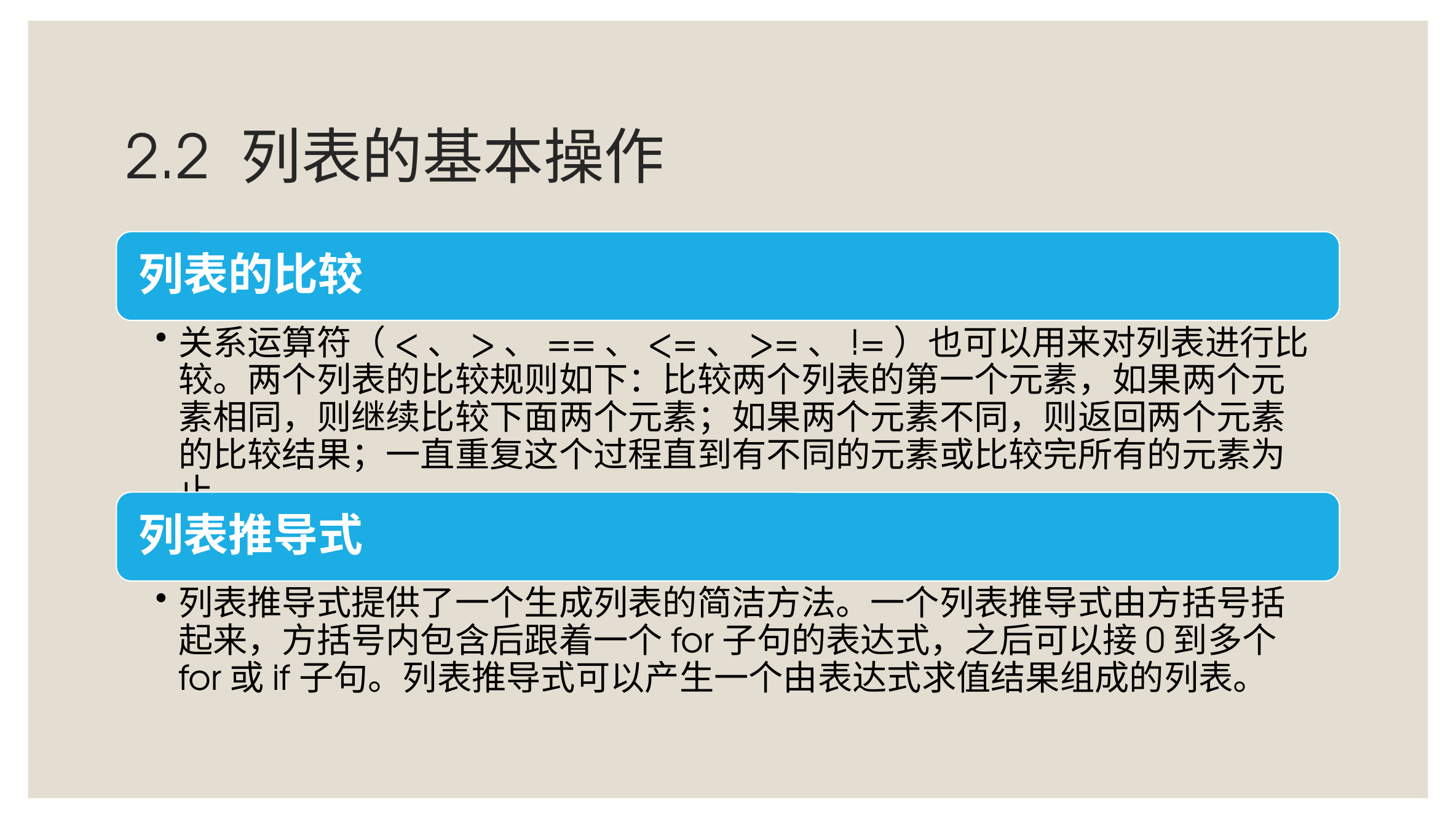

# 2.2 列表的基本操作
列表的比较
关系运算符（<、>、==、<=、>=、!=）也可以用来对列表进行比较。两个列表的比较规则如下：比较两个列表的第一个元素，如果两个元素相同，则继续比较下面两个元素；如果两个元素不同，则返回两个元素的比较结果；一直重复这个过程直到有不同的元素或比较完所有的元素为止。
列表推导式
列表推导式提供了一个生成列表的简洁方法。一个列表推导式由方括号括起来，方括号内包含后跟着一个for子句的表达式，之后可以接0到多个for或if子句。列表推导式可以产生一个由表达式求值结果组成的列表。